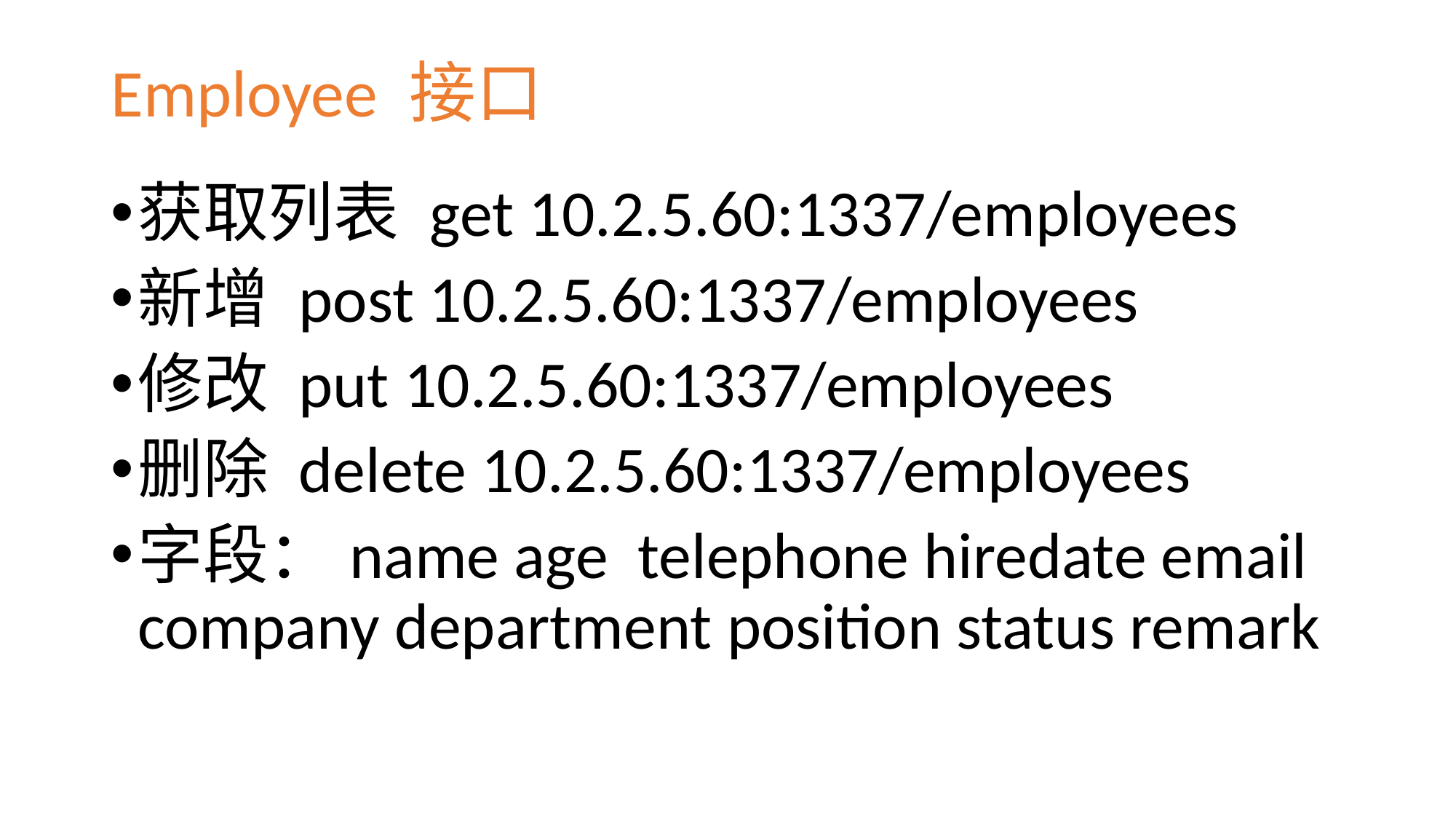

# Employee 接口
获取列表 get 10.2.5.60:1337/employees
新增 post 10.2.5.60:1337/employees
修改 put 10.2.5.60:1337/employees
删除 delete 10.2.5.60:1337/employees
字段：name age  telephone hiredate email company department position status remark